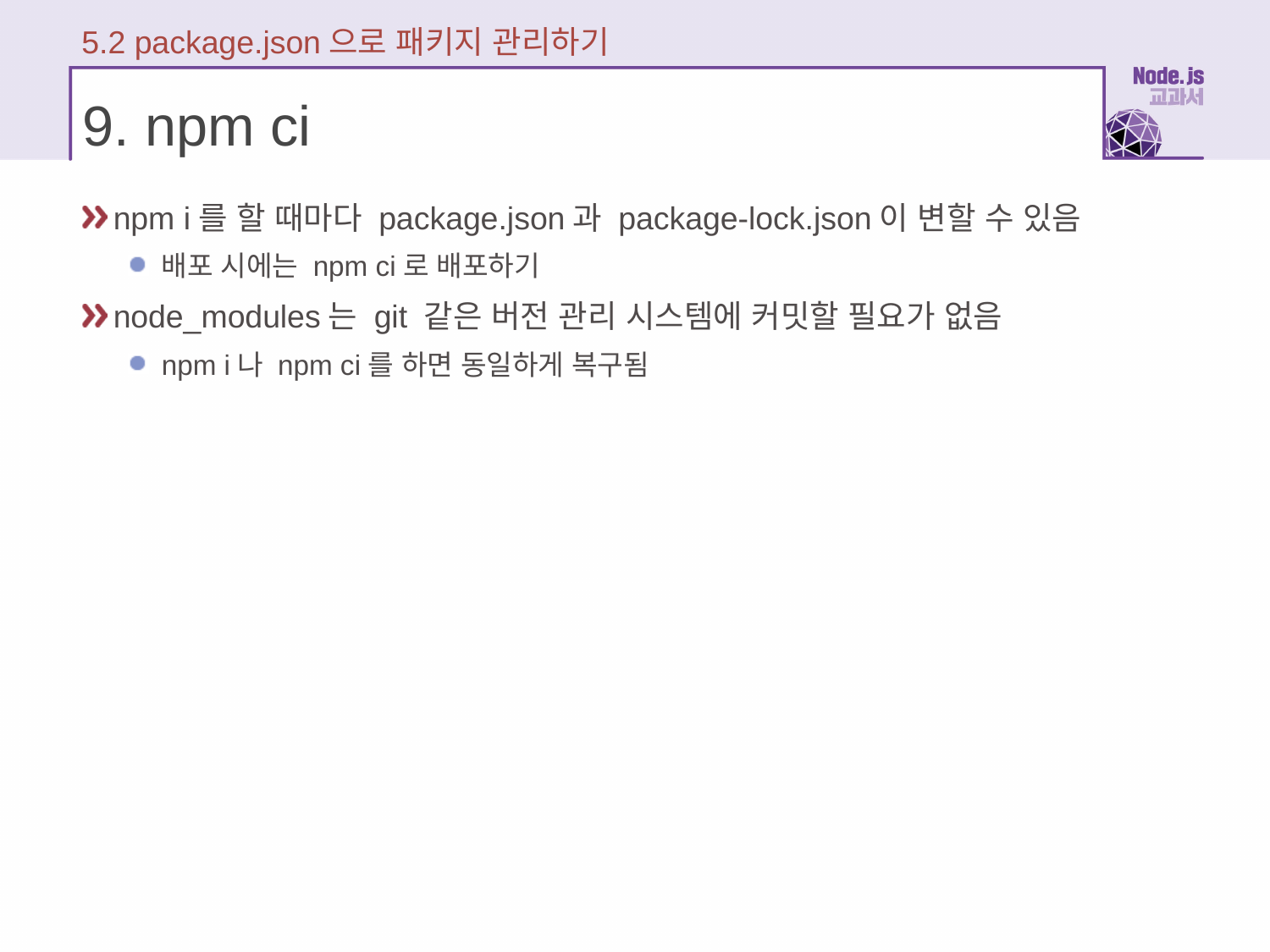

5.2 package.json으로 패키지 관리하기
# 9. npm ci
npm i를 할 때마다 package.json과 package-lock.json이 변할 수 있음
배포 시에는 npm ci로 배포하기
node_modules는 git 같은 버전 관리 시스템에 커밋할 필요가 없음
npm i나 npm ci를 하면 동일하게 복구됨